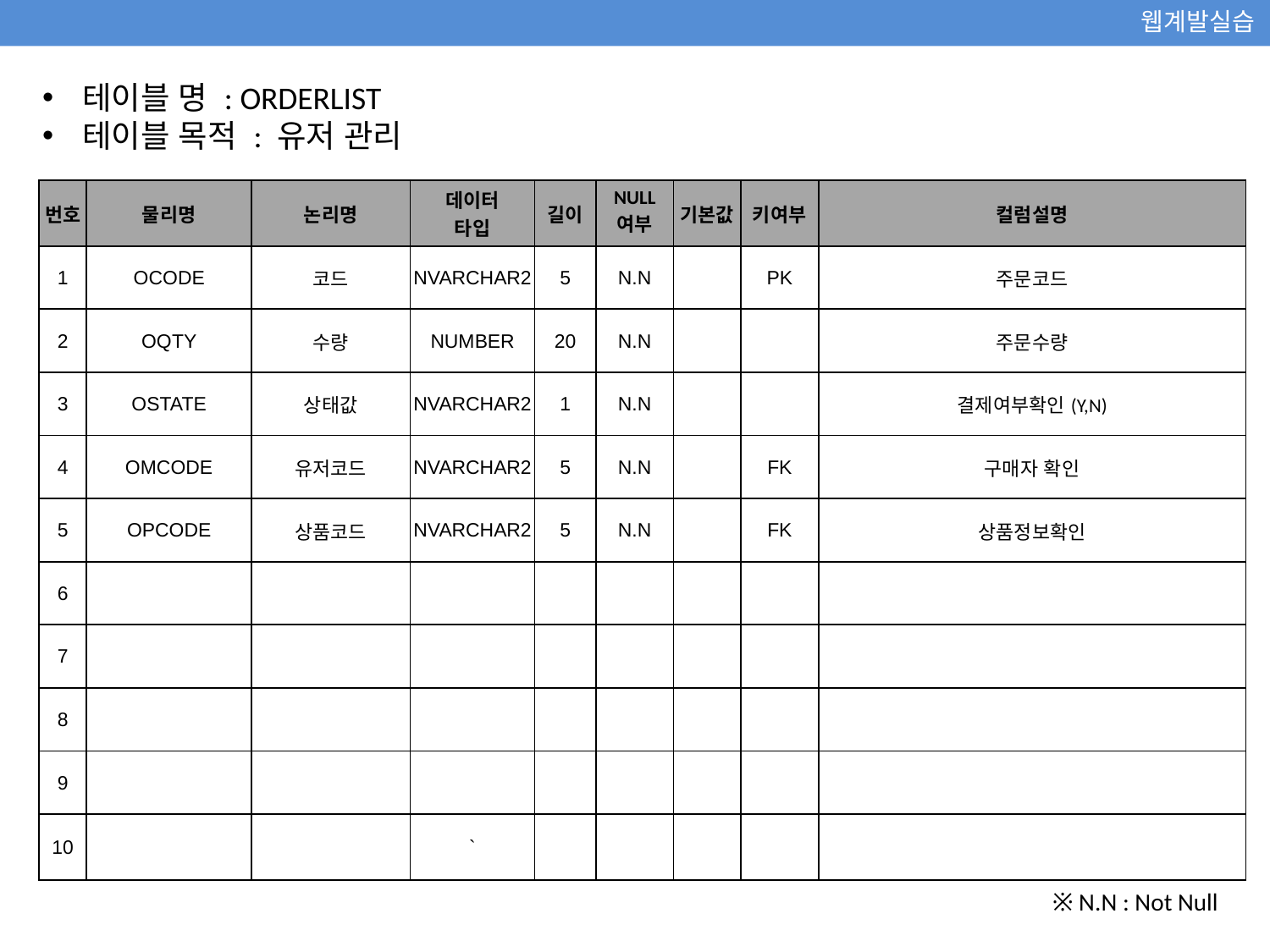

웹계발실습
테이블 명 : ORDERLIST
테이블 목적 : 유저 관리
| 번호 | 물리명 | 논리명 | 데이터 타입 | 길이 | NULL 여부 | 기본값 | 키여부 | 컬럼설명 |
| --- | --- | --- | --- | --- | --- | --- | --- | --- |
| 1 | OCODE | 코드 | NVARCHAR2 | 5 | N.N |  | PK | 주문코드 |
| 2 | OQTY | 수량 | NUMBER | 20 | N.N |  |  | 주문수량 |
| 3 | OSTATE | 상태값 | NVARCHAR2 | 1 | N.N |  |  | 결제여부확인(Y,N) |
| 4 | OMCODE | 유저코드 | NVARCHAR2 | 5 | N.N |  | FK | 구매자 확인 |
| 5 | OPCODE | 상품코드 | NVARCHAR2 | 5 | N.N |  | FK | 상품정보확인 |
| 6 |  |  |  |  |  |  |  |  |
| 7 |  |  |  |  |  |  |  |  |
| 8 |  |  |  |  |  |  |  |  |
| 9 |  |  |  |  |  |  |  |  |
| 10 |  |  | ` |  |  |  |  |  |
※ N.N : Not Null